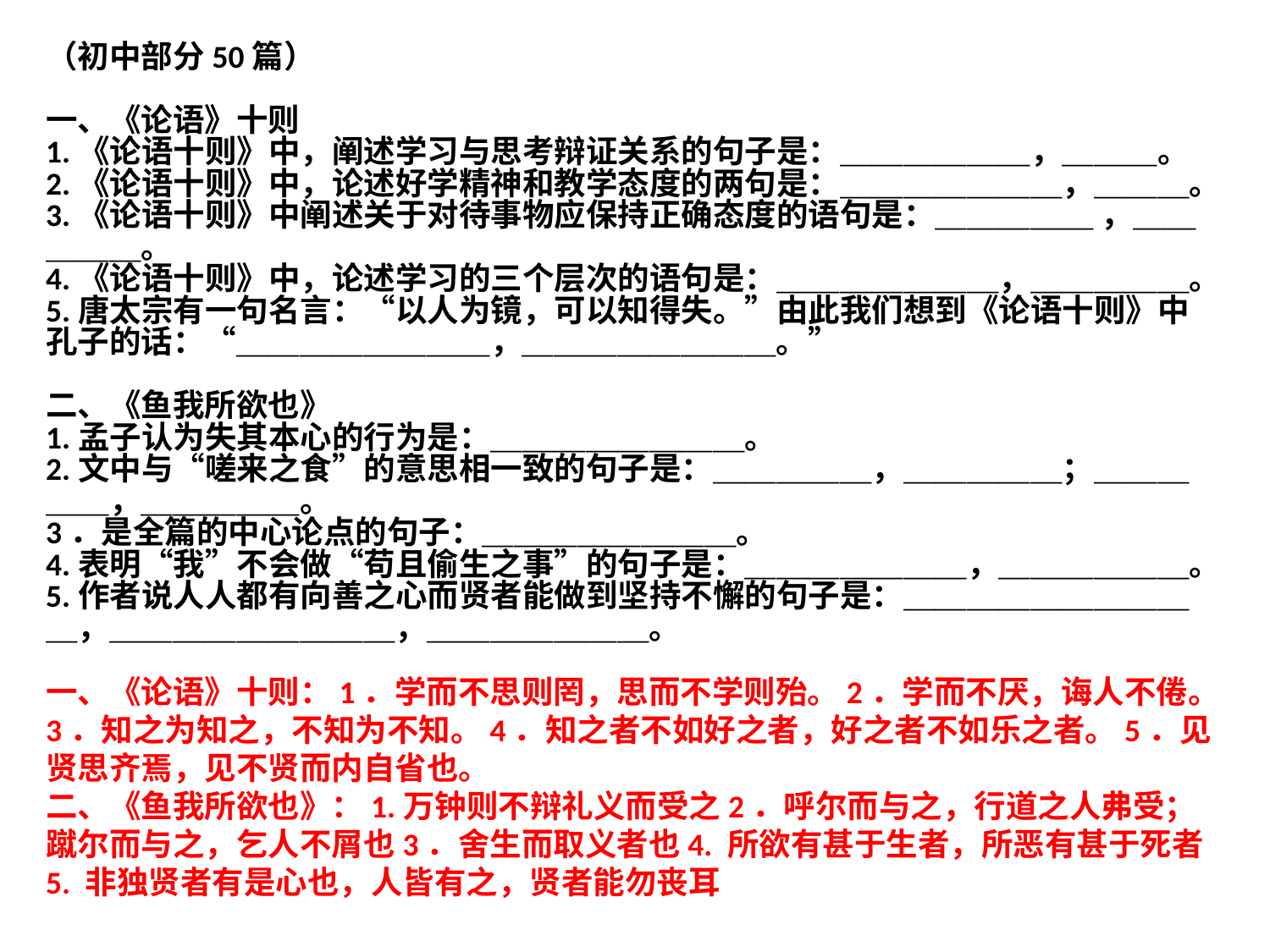

（初中部分50篇）

一、《论语》十则
1.《论语十则》中，阐述学习与思考辩证关系的句子是：＿＿＿＿＿＿，＿＿＿。
2.《论语十则》中，论述好学精神和教学态度的两句是：＿＿＿＿＿＿＿，＿＿＿。
3.《论语十则》中阐述关于对待事物应保持正确态度的语句是：＿＿＿＿＿ ，＿＿＿＿＿。
4.《论语十则》中，论述学习的三个层次的语句是：＿＿＿＿＿＿＿，＿＿＿＿＿。
5.唐太宗有一句名言：“以人为镜，可以知得失。”由此我们想到《论语十则》中孔子的话：“＿＿＿＿＿＿＿＿，＿＿＿＿＿＿＿＿。”

二、《鱼我所欲也》
1.孟子认为失其本心的行为是：＿＿＿＿＿＿＿＿。
2.文中与“嗟来之食”的意思相一致的句子是：＿＿＿＿＿，＿＿＿＿＿；＿＿＿＿＿，＿＿＿＿＿。
3．是全篇的中心论点的句子：＿＿＿＿＿＿＿＿。
4.表明“我”不会做“苟且偷生之事”的句子是：＿＿＿＿＿＿＿，＿＿＿＿＿＿。
5.作者说人人都有向善之心而贤者能做到坚持不懈的句子是：＿＿＿＿＿＿＿＿＿＿，＿＿＿＿＿＿＿＿＿，＿＿＿＿＿＿＿。

一、《论语》十则：1．学而不思则罔，思而不学则殆。2．学而不厌，诲人不倦。3．知之为知之，不知为不知。4．知之者不如好之者，好之者不如乐之者。5．见贤思齐焉，见不贤而内自省也。
二、《鱼我所欲也》：1.万钟则不辩礼义而受之2．呼尔而与之，行道之人弗受；蹴尔而与之，乞人不屑也3．舍生而取义者也4. 所欲有甚于生者，所恶有甚于死者5. 非独贤者有是心也，人皆有之，贤者能勿丧耳